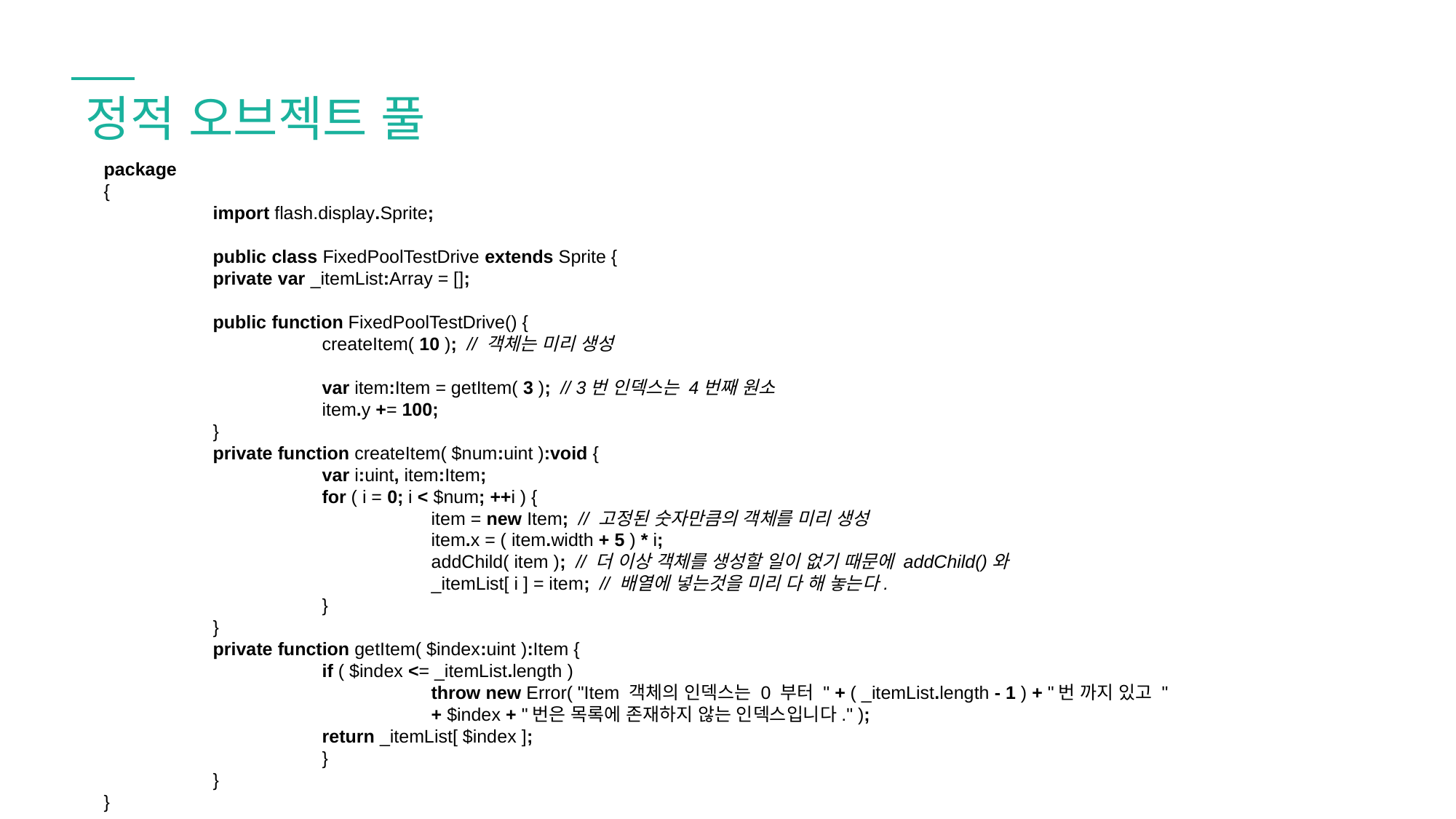

정적 오브젝트 풀
package
{
	import flash.display.Sprite;

	public class FixedPoolTestDrive extends Sprite {
	private var _itemList:Array = [];

	public function FixedPoolTestDrive() {
		createItem( 10 );  // 객체는 미리 생성

		var item:Item = getItem( 3 );  // 3번 인덱스는 4번째 원소
		item.y += 100;
	}
	private function createItem( $num:uint ):void {
		var i:uint, item:Item;
		for ( i = 0; i < $num; ++i ) {
			item = new Item;  // 고정된 숫자만큼의 객체를 미리 생성
			item.x = ( item.width + 5 ) * i;
			addChild( item );  // 더 이상 객체를 생성할 일이 없기 때문에 addChild()와
			_itemList[ i ] = item;  // 배열에 넣는것을 미리 다 해 놓는다.
		}
	}
	private function getItem( $index:uint ):Item {
		if ( $index <= _itemList.length )
			throw new Error( "Item 객체의 인덱스는 0 부터 " + ( _itemList.length - 1 ) + "번 까지 있고 "
			+ $index + "번은 목록에 존재하지 않는 인덱스입니다." );
		return _itemList[ $index ];
		}
	}
}
BUSINESS
BUSINESS
BUSINESS